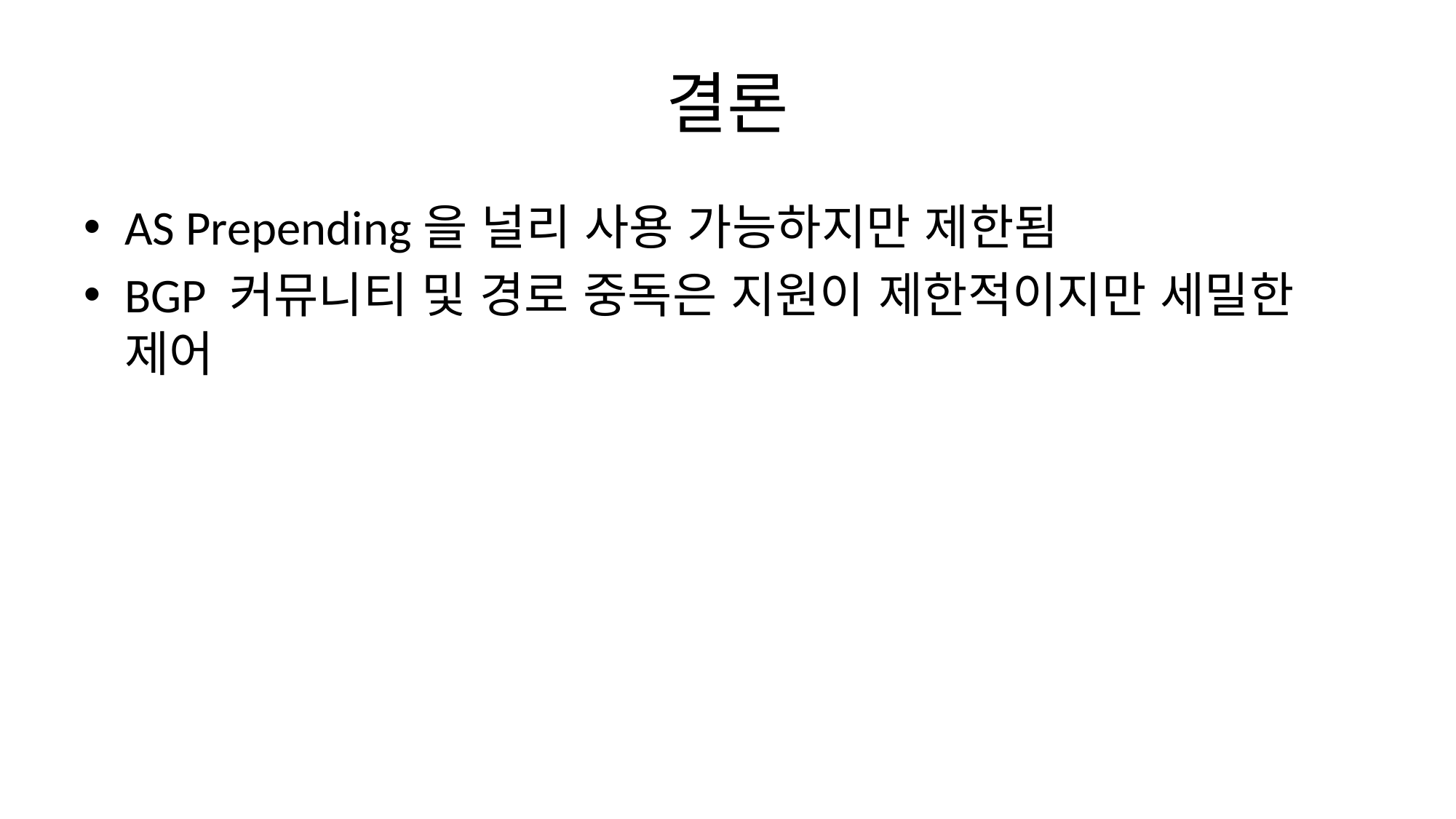

# 결론
AS Prepending을 널리 사용 가능하지만 제한됨
BGP 커뮤니티 및 경로 중독은 지원이 제한적이지만 세밀한 제어